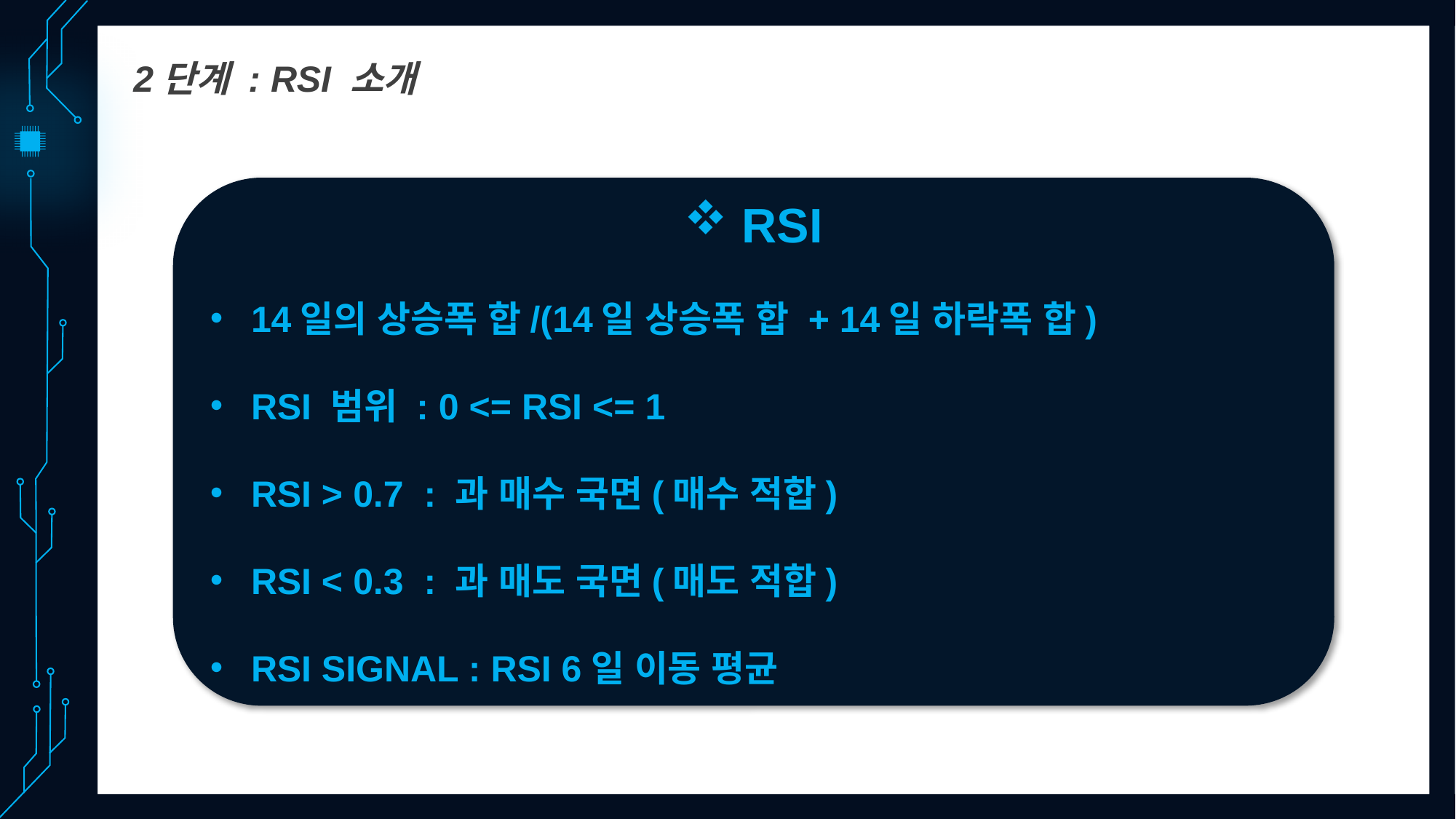

2단계 : RSI 소개

 RSI

14일의 상승폭 합/(14일 상승폭 합 + 14일 하락폭 합)

RSI 범위 : 0 <= RSI <= 1

RSI > 0.7  : 과 매수 국면(매수 적합)

RSI < 0.3  : 과 매도 국면(매도 적합)

RSI SIGNAL : RSI 6일 이동 평균